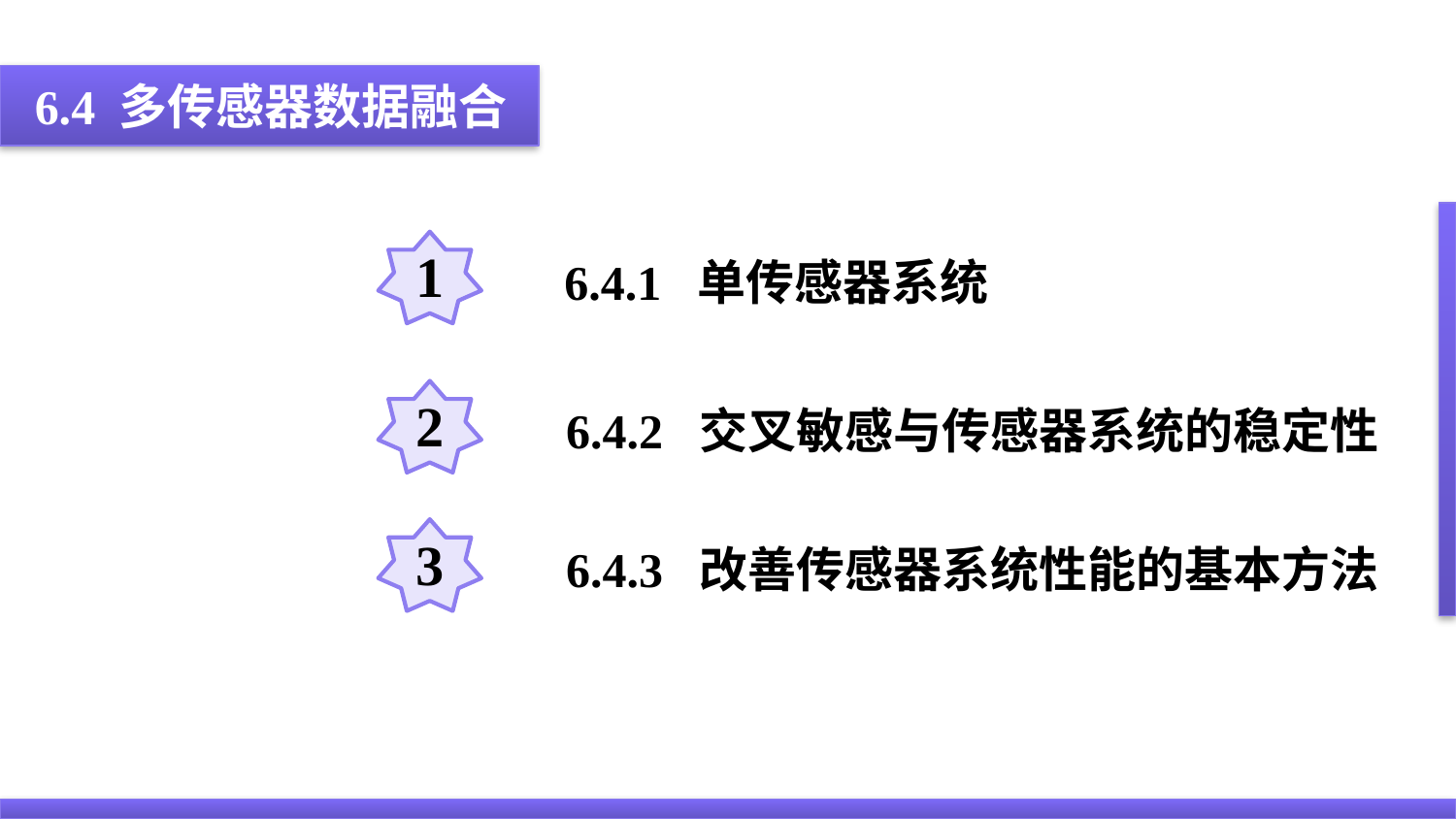

6.4 多传感器数据融合
1
6.4.1  单传感器系统
2
6.4.2  交叉敏感与传感器系统的稳定性
3
6.4.3  改善传感器系统性能的基本方法